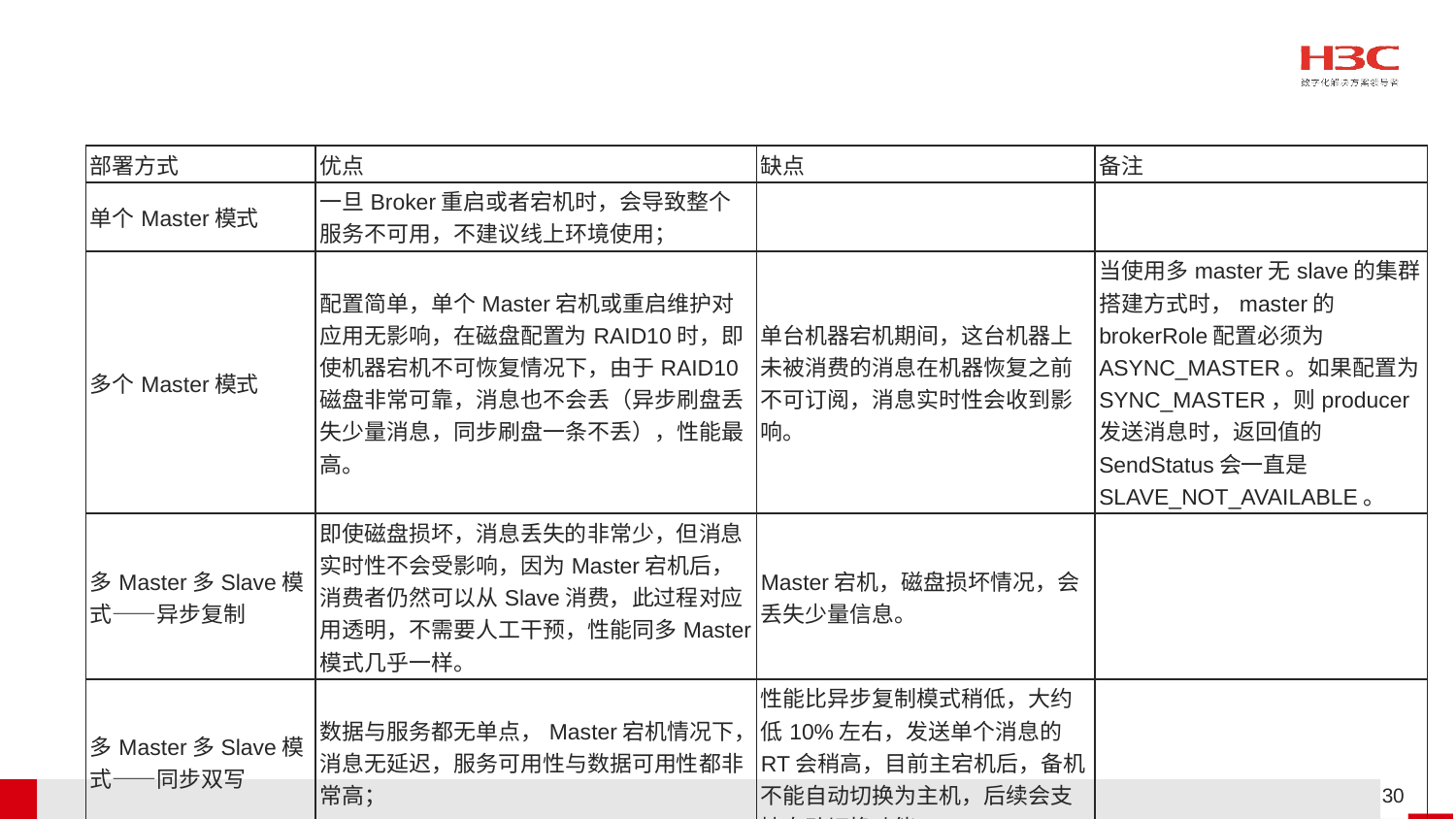

| 部署方式 | 优点 | 缺点 | 备注 |
| --- | --- | --- | --- |
| 单个Master模式 | 一旦Broker重启或者宕机时，会导致整个服务不可用，不建议线上环境使用； |  |  |
| 多个Master模式 | 配置简单，单个Master宕机或重启维护对应用无影响，在磁盘配置为RAID10时，即使机器宕机不可恢复情况下，由于RAID10磁盘非常可靠，消息也不会丢（异步刷盘丢失少量消息，同步刷盘一条不丢），性能最高。 | 单台机器宕机期间，这台机器上未被消费的消息在机器恢复之前不可订阅，消息实时性会收到影响。 | 当使用多master无slave的集群搭建方式时，master的brokerRole配置必须为ASYNC\_MASTER。如果配置为SYNC\_MASTER，则producer发送消息时，返回值的SendStatus会一直是SLAVE\_NOT\_AVAILABLE。 |
| 多Master多Slave模式——异步复制 | 即使磁盘损坏，消息丢失的非常少，但消息实时性不会受影响，因为Master宕机后，消费者仍然可以从Slave消费，此过程对应用透明，不需要人工干预，性能同多Master模式几乎一样。 | Master宕机，磁盘损坏情况，会丢失少量信息。 |  |
| 多Master多Slave模式——同步双写 | 数据与服务都无单点，Master宕机情况下，消息无延迟，服务可用性与数据可用性都非常高； | 性能比异步复制模式稍低，大约低10%左右，发送单个消息的RT会稍高，目前主宕机后，备机不能自动切换为主机，后续会支持自动切换功能。 |  |